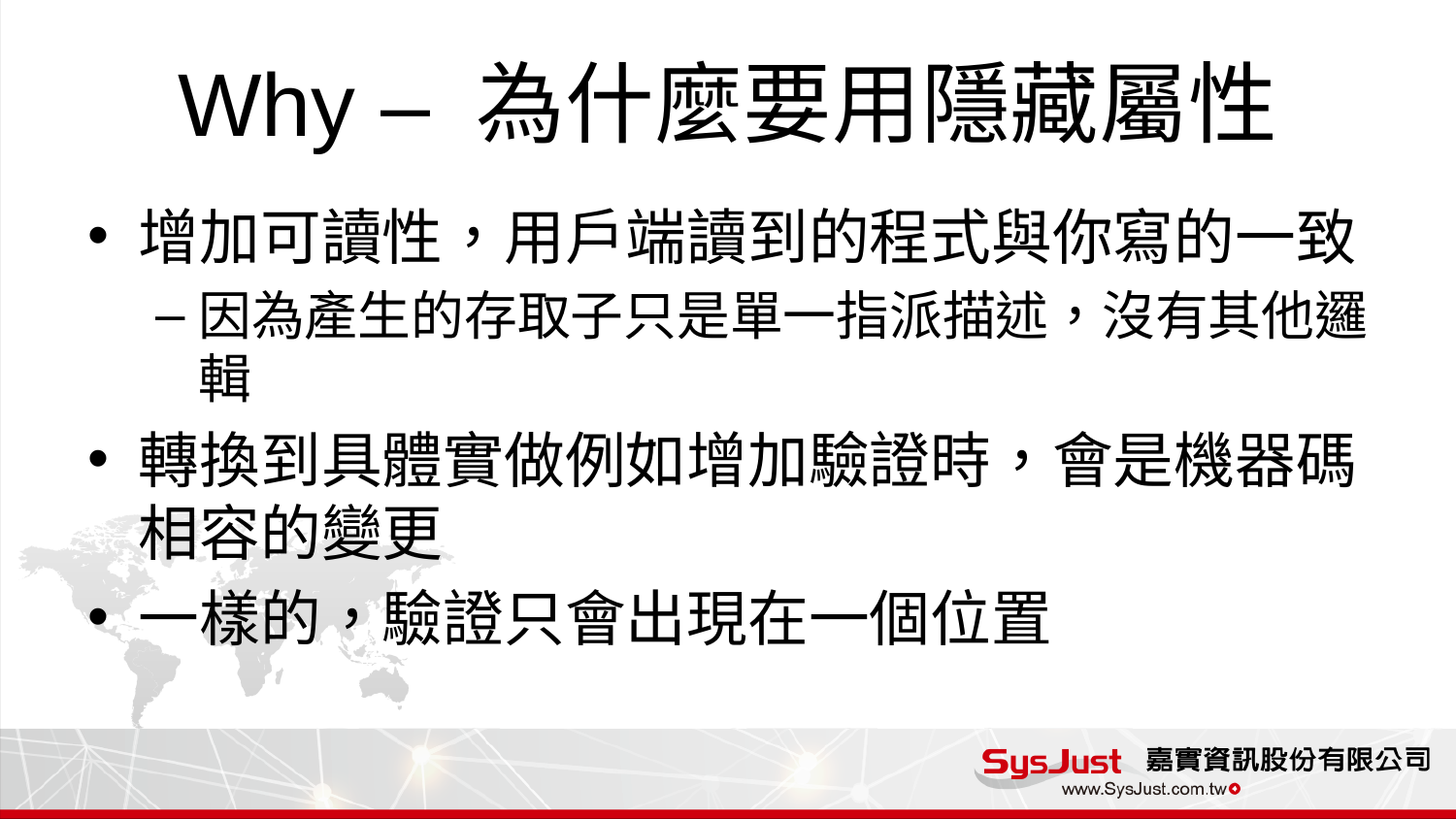

# Why – 為什麼要用隱藏屬性
增加可讀性，用戶端讀到的程式與你寫的一致
因為產生的存取子只是單一指派描述，沒有其他邏輯
轉換到具體實做例如增加驗證時，會是機器碼相容的變更
一樣的，驗證只會出現在一個位置